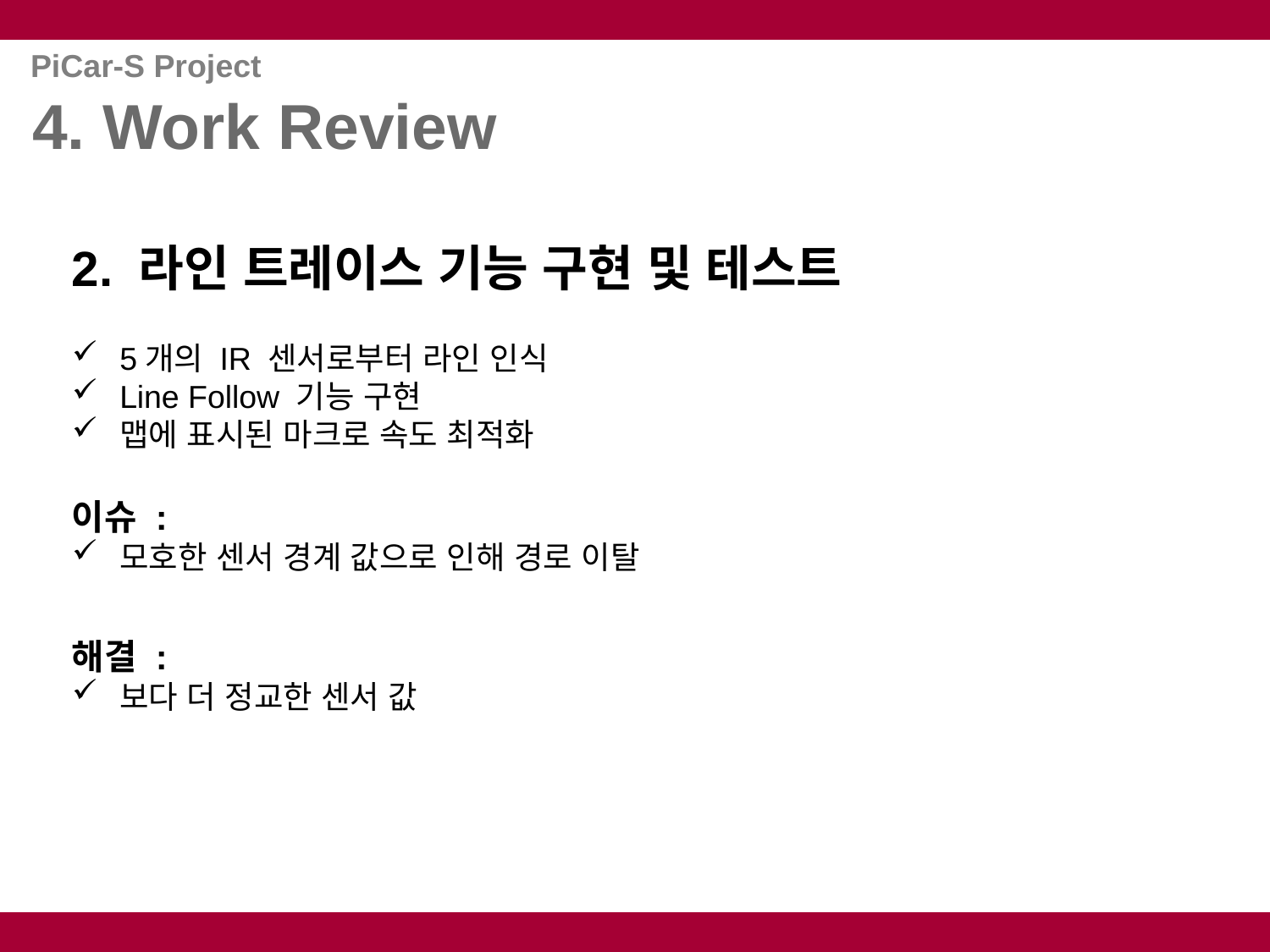

PiCar-S Project
4. Work Review
2. 라인 트레이스 기능 구현 및 테스트

5개의 IR 센서로부터 라인 인식
Line Follow 기능 구현
맵에 표시된 마크로 속도 최적화

이슈 :
모호한 센서 경계 값으로 인해 경로 이탈

해결 :
보다 더 정교한 센서 값